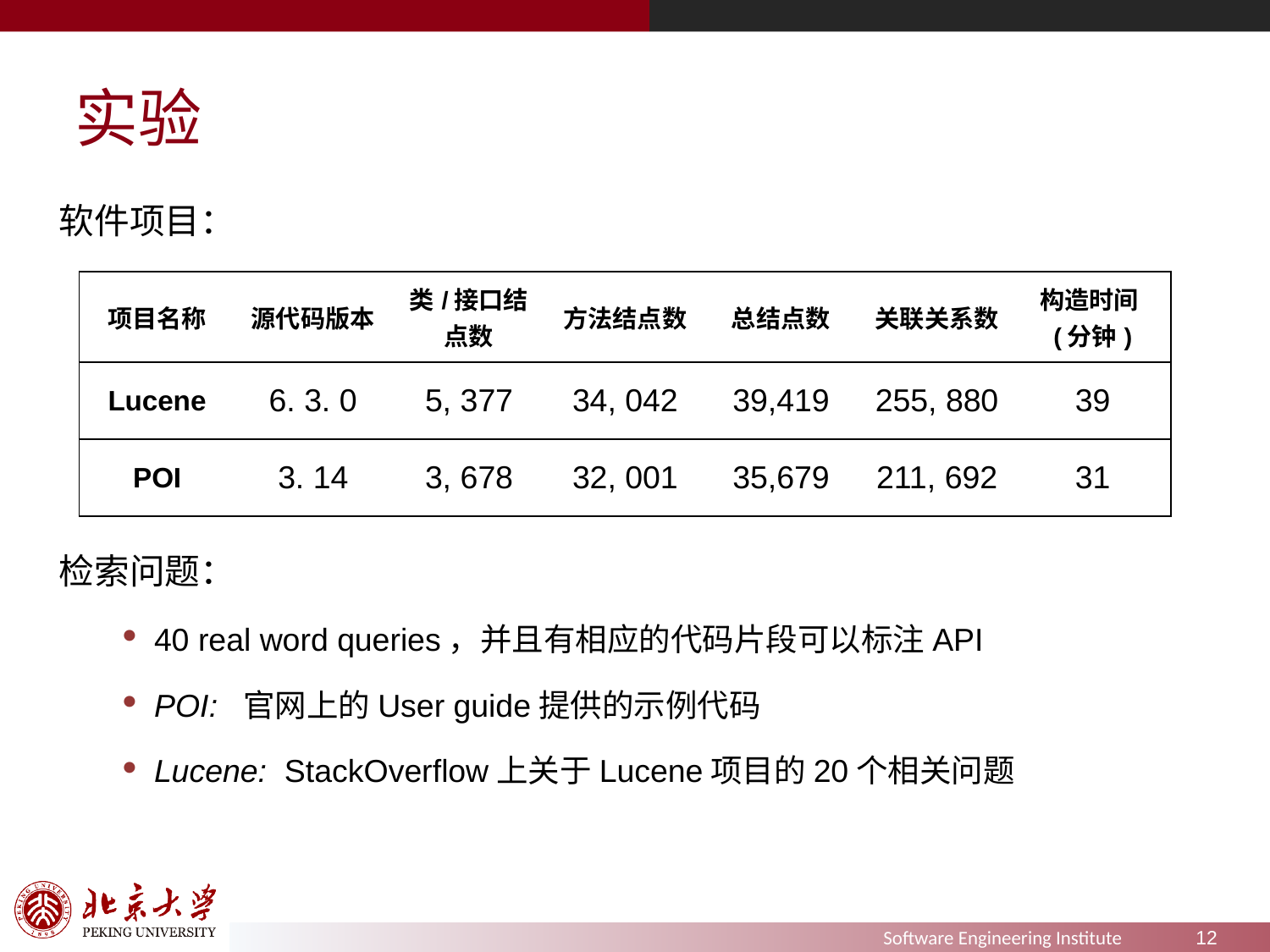

# 实验
软件项目：

检索问题：
40 real word queries，并且有相应的代码片段可以标注API
POI:  官网上的User guide提供的示例代码
Lucene:  StackOverflow上关于Lucene项目的20个相关问题

| 项目名称 | 源代码版本 | 类/接口结点数 | 方法结点数 | 总结点数 | 关联关系数 | 构造时间(分钟) |
| --- | --- | --- | --- | --- | --- | --- |
| Lucene | 6. 3. 0 | 5, 377 | 34, 042 | 39,419 | 255, 880 | 39 |
| POI | 3. 14 | 3, 678 | 32, 001 | 35,679 | 211, 692 | 31 |
Software Engineering Institute
12